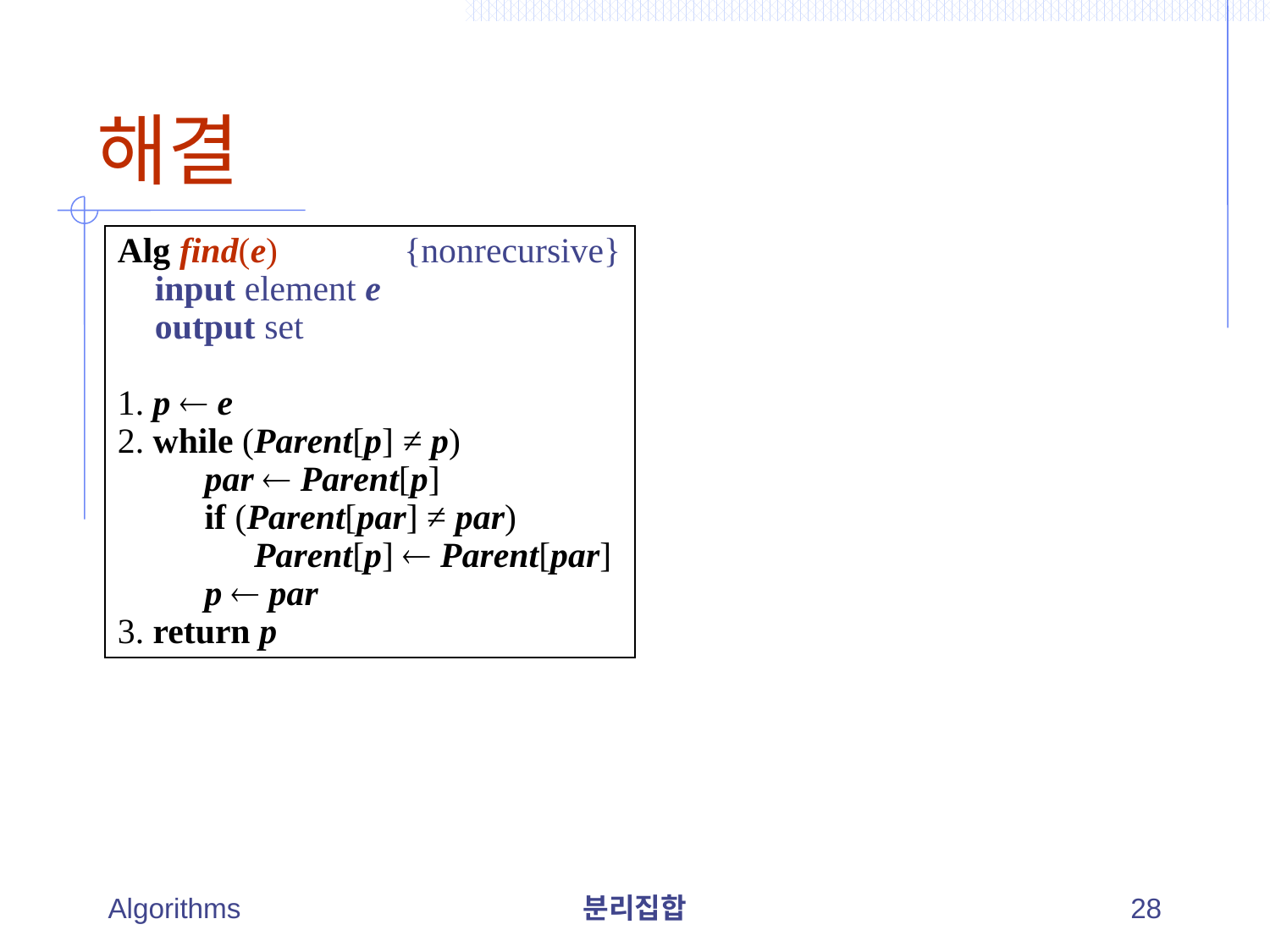

해결
Alg find(e)			{nonrecursive}
	input element e
	output set

1. p ← e
2. while (Parent[p] ≠ p)
		par ← Parent[p]
		if (Parent[par] ≠ par)
			Parent[p] ← Parent[par]
		p ← par
3. return p
Algorithms
분리집합
28